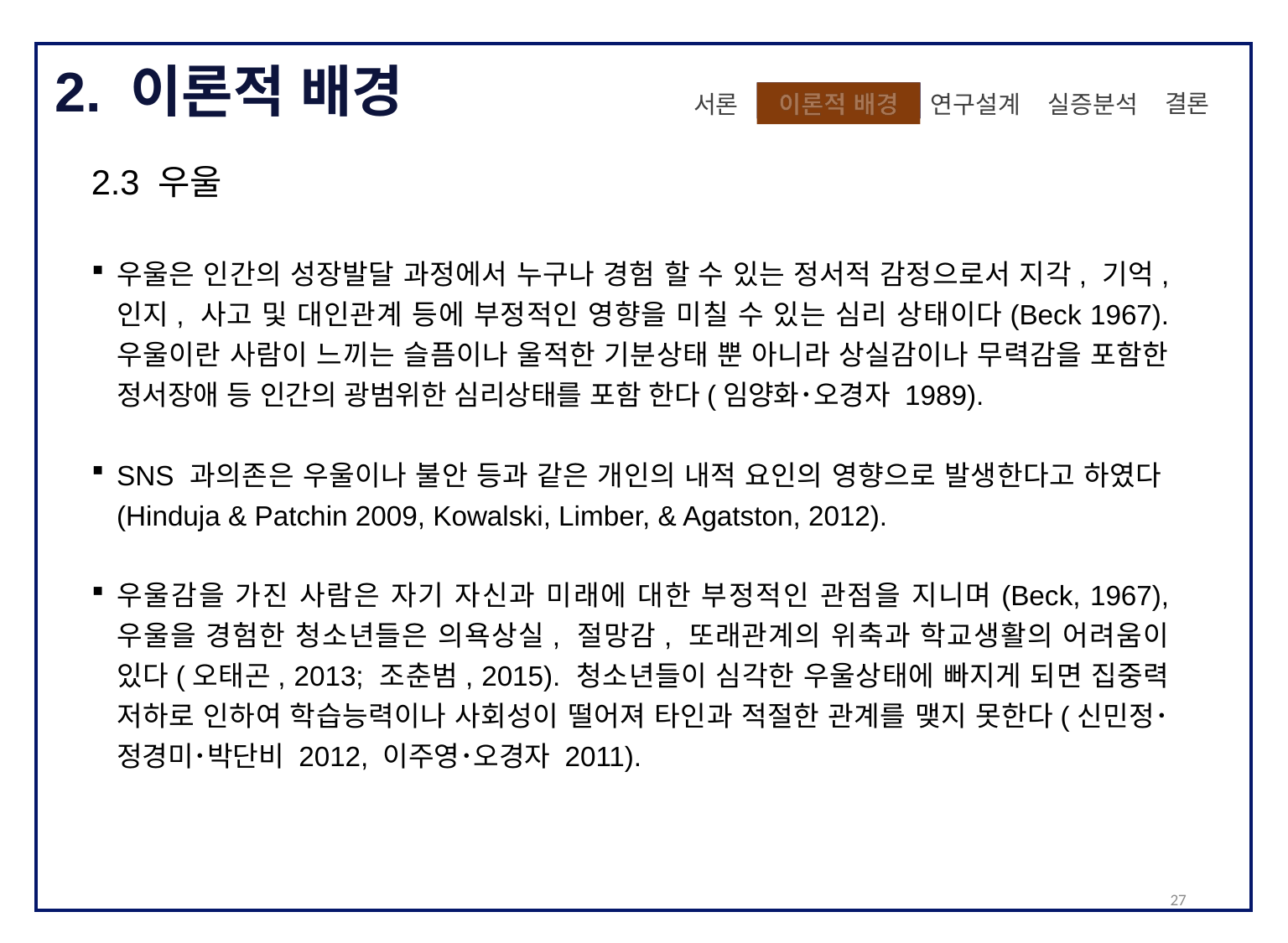

2. 이론적 배경
 결론
실증분석
이론적 배경
이론적 배경

 연구설계
서론
2.3 우울

우울은 인간의 성장발달 과정에서 누구나 경험 할 수 있는 정서적 감정으로서 지각, 기억, 인지, 사고 및 대인관계 등에 부정적인 영향을 미칠 수 있는 심리 상태이다(Beck 1967). 우울이란 사람이 느끼는 슬픔이나 울적한 기분상태 뿐 아니라 상실감이나 무력감을 포함한 정서장애 등 인간의 광범위한 심리상태를 포함 한다(임양화･오경자 1989).

SNS 과의존은 우울이나 불안 등과 같은 개인의 내적 요인의 영향으로 발생한다고 하였다(Hinduja & Patchin 2009, Kowalski, Limber, & Agatston, 2012).

우울감을 가진 사람은 자기 자신과 미래에 대한 부정적인 관점을 지니며(Beck, 1967), 우울을 경험한 청소년들은 의욕상실, 절망감, 또래관계의 위축과 학교생활의 어려움이 있다(오태곤, 2013; 조춘범, 2015). 청소년들이 심각한 우울상태에 빠지게 되면 집중력 저하로 인하여 학습능력이나 사회성이 떨어져 타인과 적절한 관계를 맺지 못한다(신민정･정경미･박단비 2012, 이주영･오경자 2011).

27